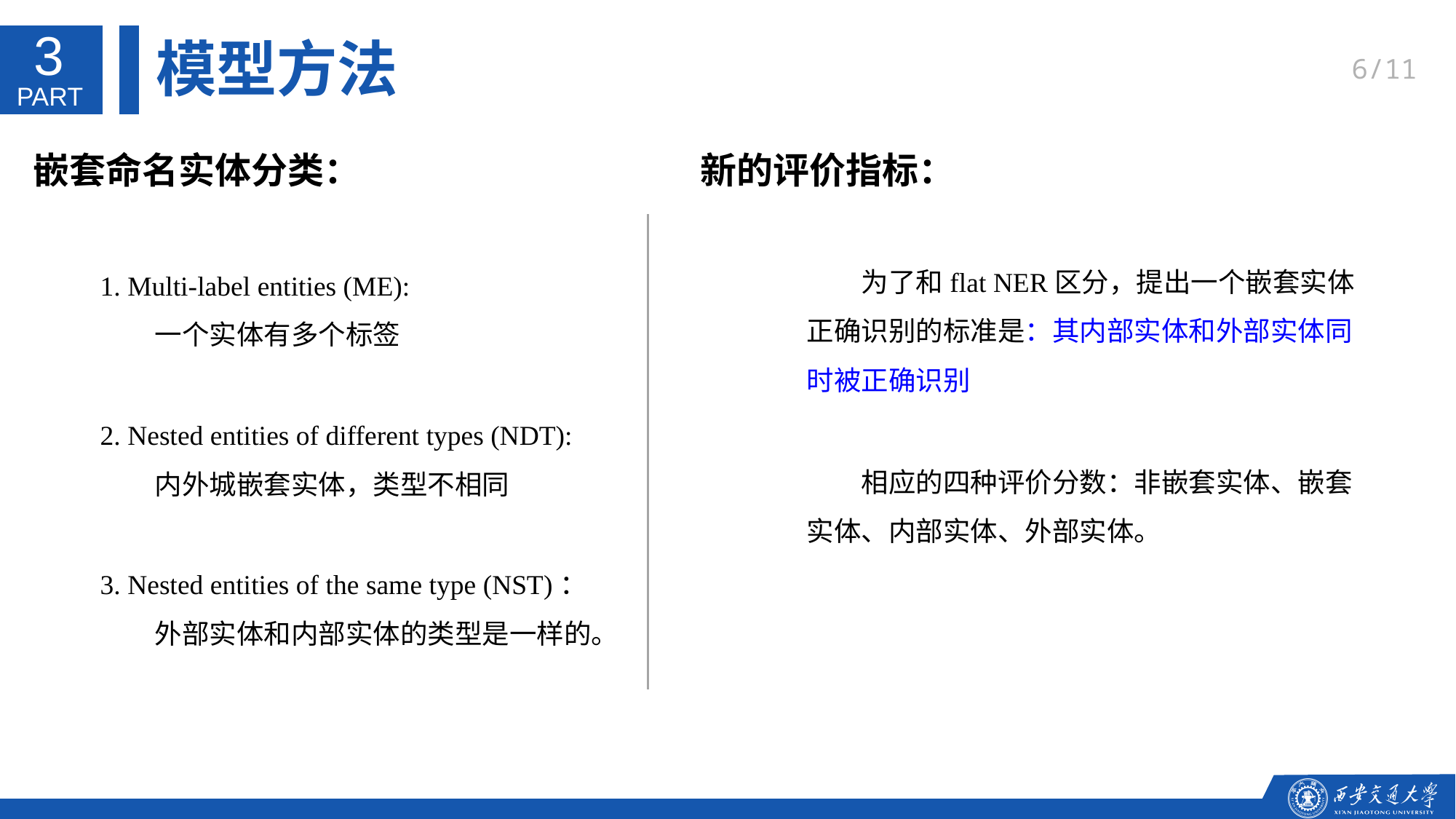

3
模型方法
6/11
嵌套命名实体分类：
新的评价指标：
为了和flat NER区分，提出一个嵌套实体正确识别的标准是：其内部实体和外部实体同时被正确识别
1. Multi-label entities (ME):
一个实体有多个标签
2. Nested entities of different types (NDT):
内外城嵌套实体，类型不相同
相应的四种评价分数：非嵌套实体、嵌套实体、内部实体、外部实体。
3. Nested entities of the same type (NST)：
外部实体和内部实体的类型是一样的。